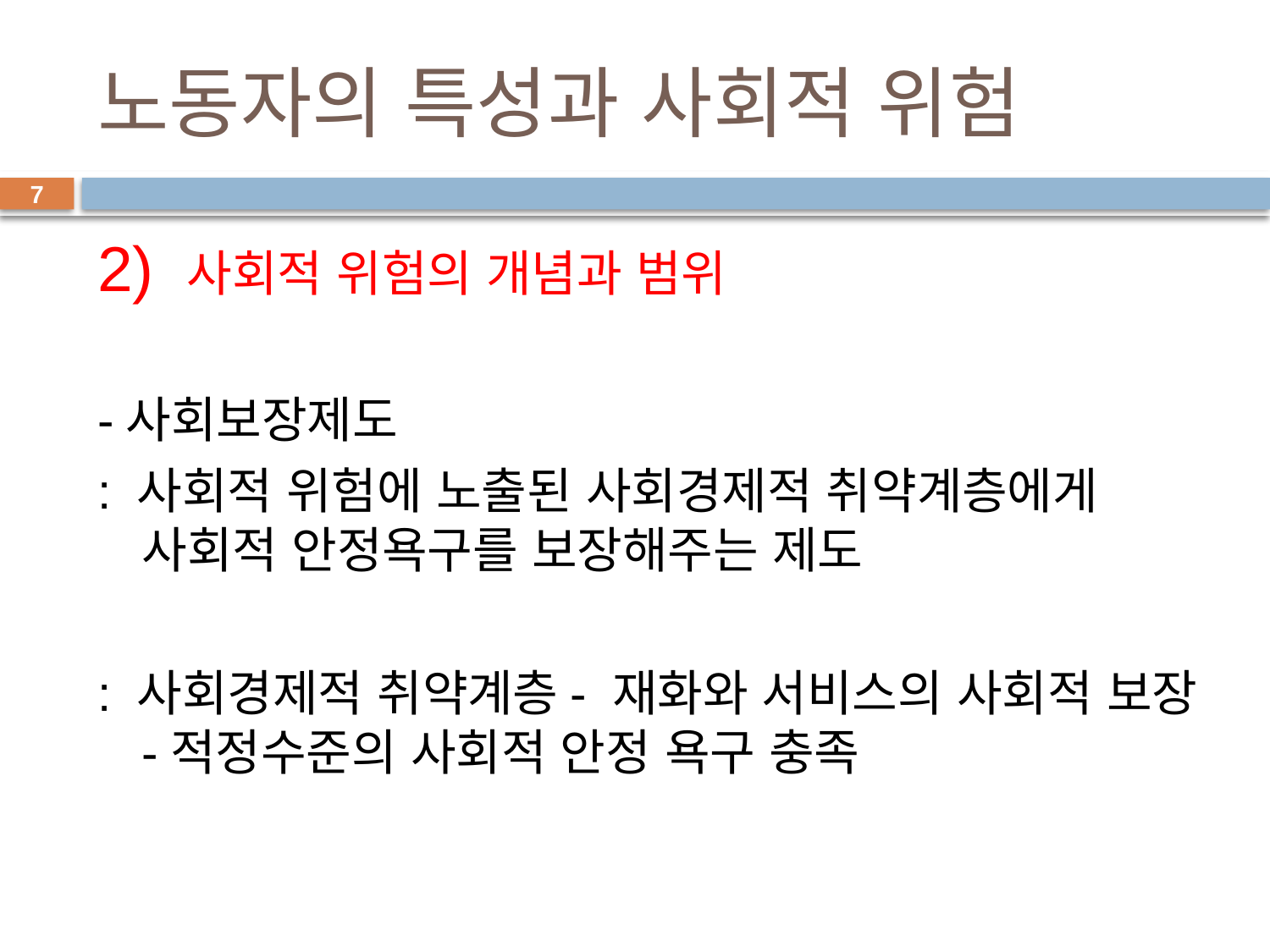

# 노동자의 특성과 사회적 위험
7
2) 사회적 위험의 개념과 범위

-사회보장제도
: 사회적 위험에 노출된 사회경제적 취약계층에게 사회적 안정욕구를 보장해주는 제도

: 사회경제적 취약계층- 재화와 서비스의 사회적 보장-적정수준의 사회적 안정 욕구 충족